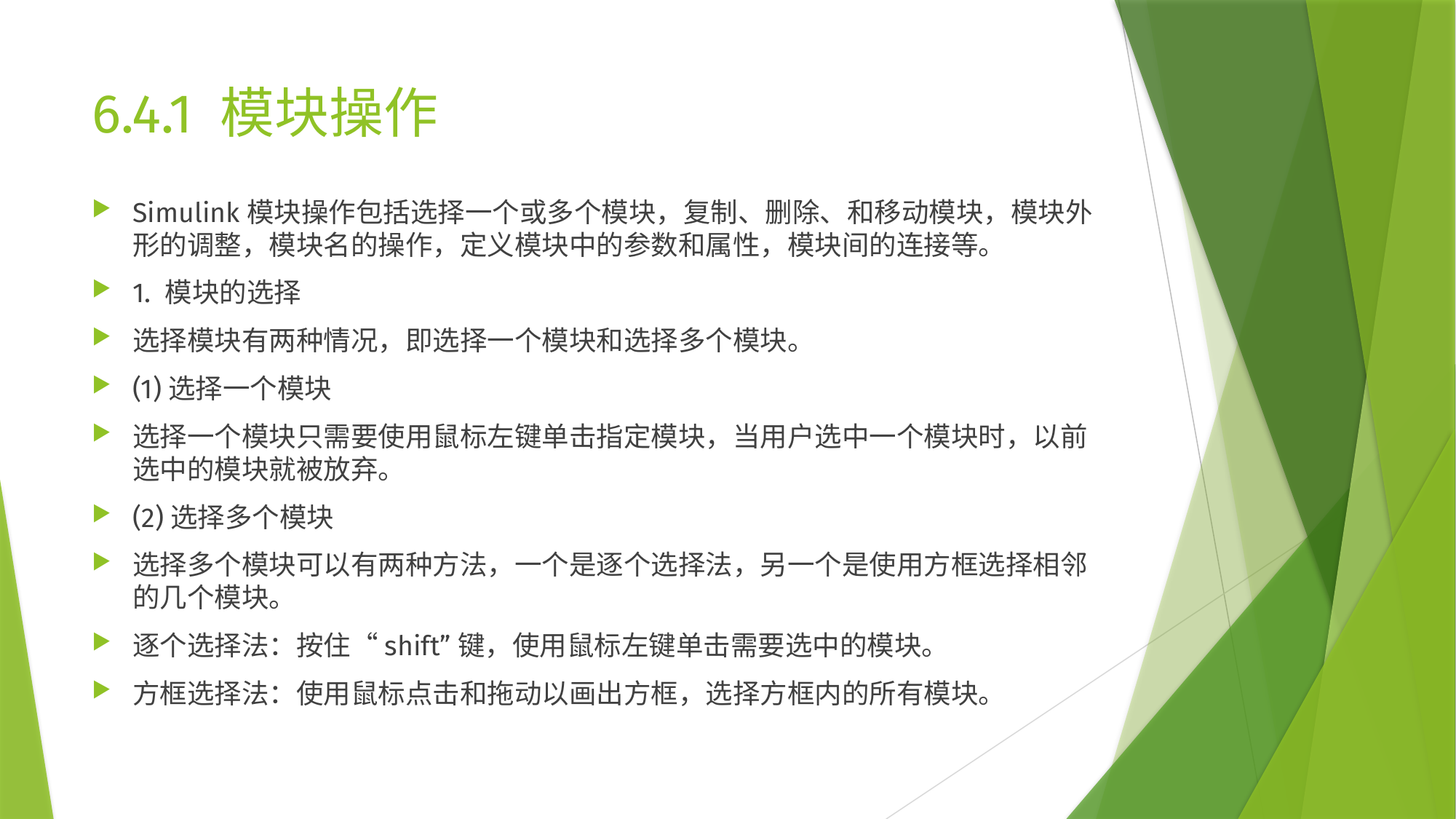

# 6.4.1 模块操作
Simulink模块操作包括选择一个或多个模块，复制、删除、和移动模块，模块外形的调整，模块名的操作，定义模块中的参数和属性，模块间的连接等。
1. 模块的选择
选择模块有两种情况，即选择一个模块和选择多个模块。
(1)选择一个模块
选择一个模块只需要使用鼠标左键单击指定模块，当用户选中一个模块时，以前选中的模块就被放弃。
(2)选择多个模块
选择多个模块可以有两种方法，一个是逐个选择法，另一个是使用方框选择相邻的几个模块。
逐个选择法：按住“shift”键，使用鼠标左键单击需要选中的模块。
方框选择法：使用鼠标点击和拖动以画出方框，选择方框内的所有模块。